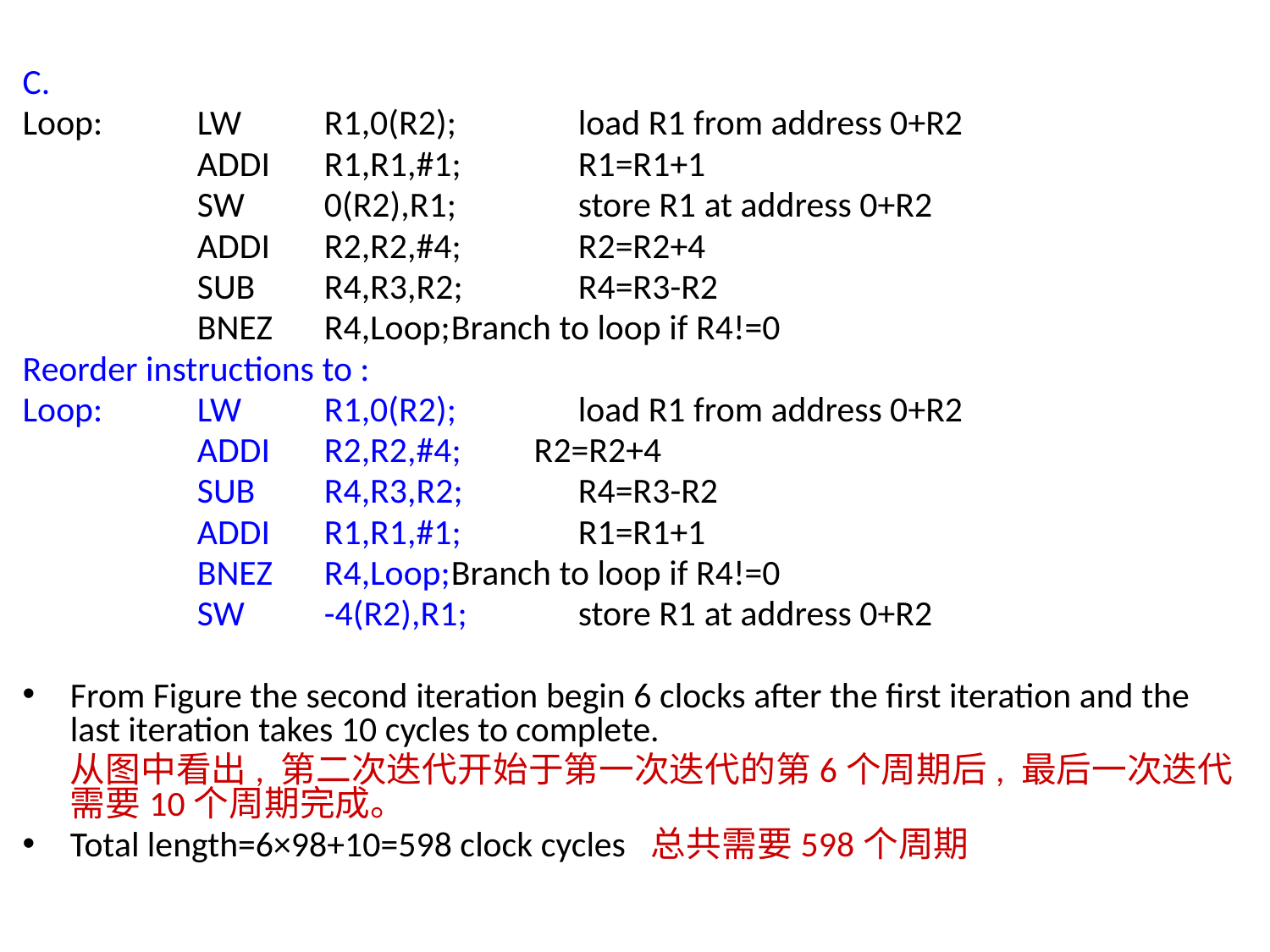

C.
Loop: 	LW 	R1,0(R2);       	load R1 from address 0+R2
		ADDI 	R1,R1,#1;	R1=R1+1
		SW	0(R2),R1;	store R1 at address 0+R2
		ADDI 	R2,R2,#4;	R2=R2+4
		SUB	R4,R3,R2;	R4=R3-R2
		BNEZ 	R4,Loop;	Branch to loop if R4!=0
Reorder instructions to :
Loop: 	LW 	R1,0(R2);       	load R1 from address 0+R2
		ADDI 	R2,R2,#4;         R2=R2+4
		SUB	R4,R3,R2;	R4=R3-R2
		ADDI 	R1,R1,#1;	R1=R1+1
		BNEZ 	R4,Loop;	Branch to loop if R4!=0
		SW	-4(R2),R1;	store R1 at address 0+R2

From Figure the second iteration begin 6 clocks after the first iteration and the last iteration takes 10 cycles to complete.
     从图中看出, 第二次迭代开始于第一次迭代的第6个周期后, 最后一次迭代需要10个周期完成。
Total length=6×98+10=598 clock cycles  总共需要598个周期